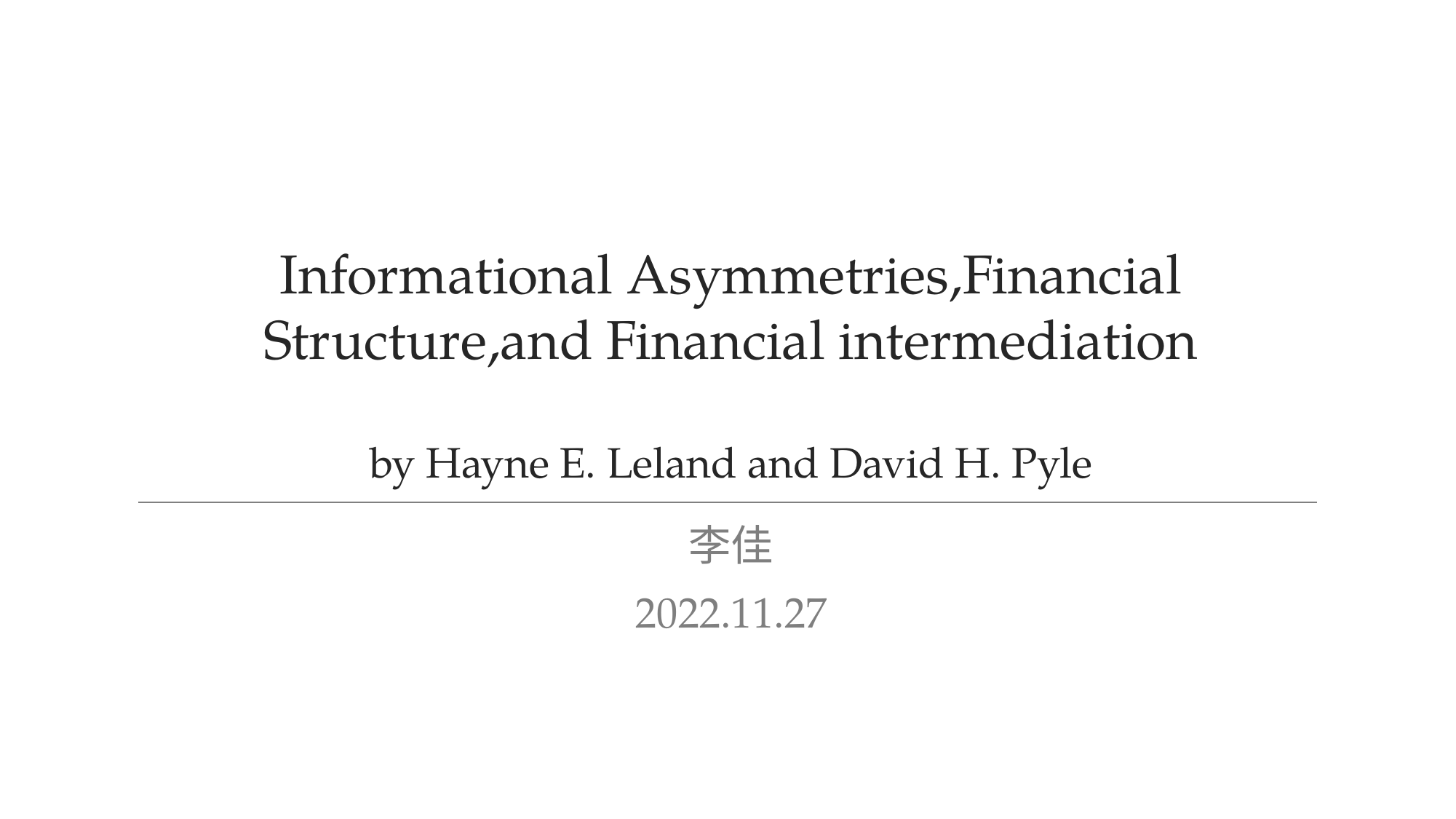

# Informational Asymmetries,Financial Structure,and Financial intermediation by Hayne E. Leland and David H. Pyle
李佳
2022.11.27